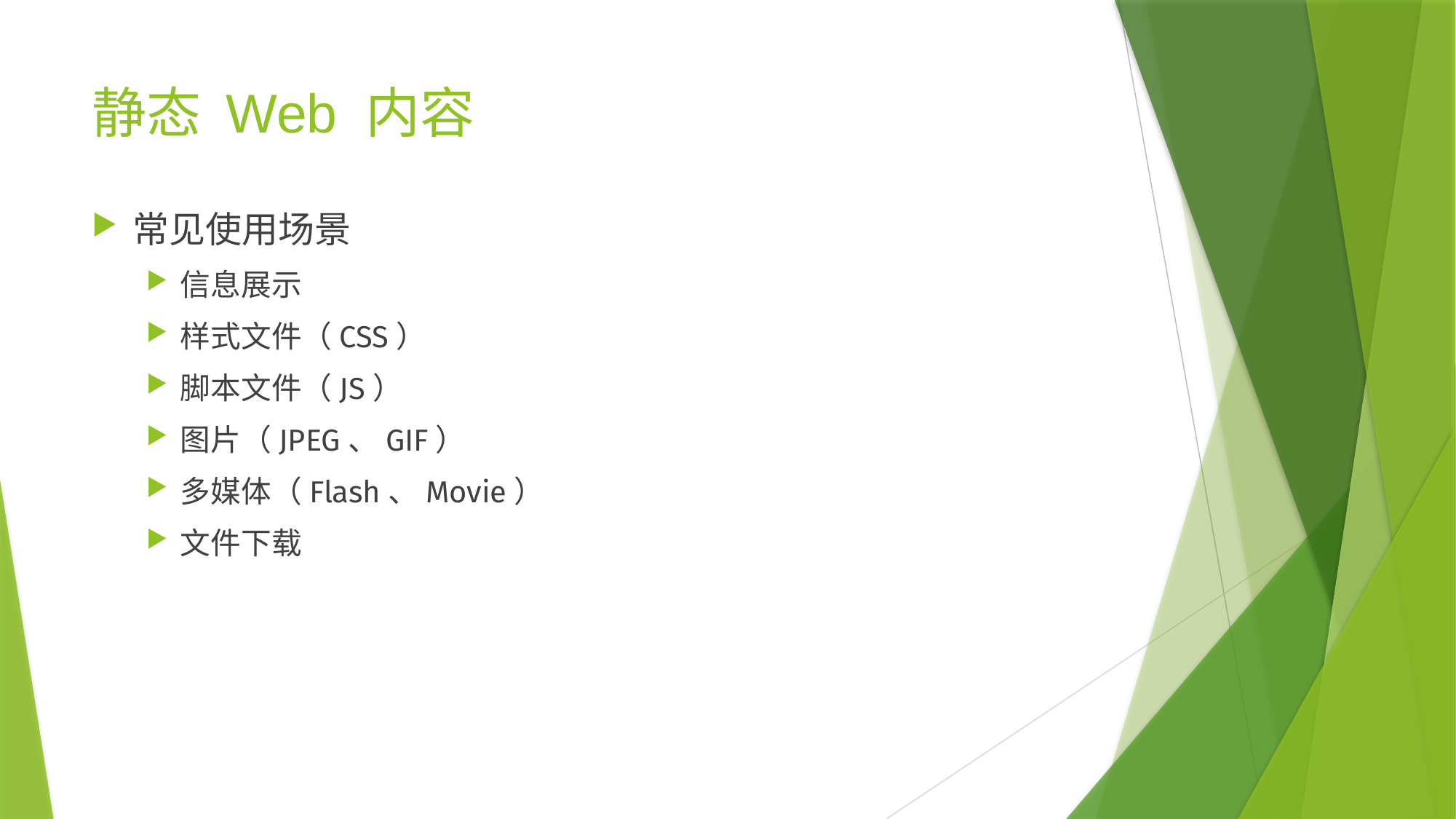

# 静态 Web 内容
常见使用场景
信息展示
样式文件（CSS）
脚本文件（JS）
图片（JPEG、GIF）
多媒体（Flash、Movie）
文件下载